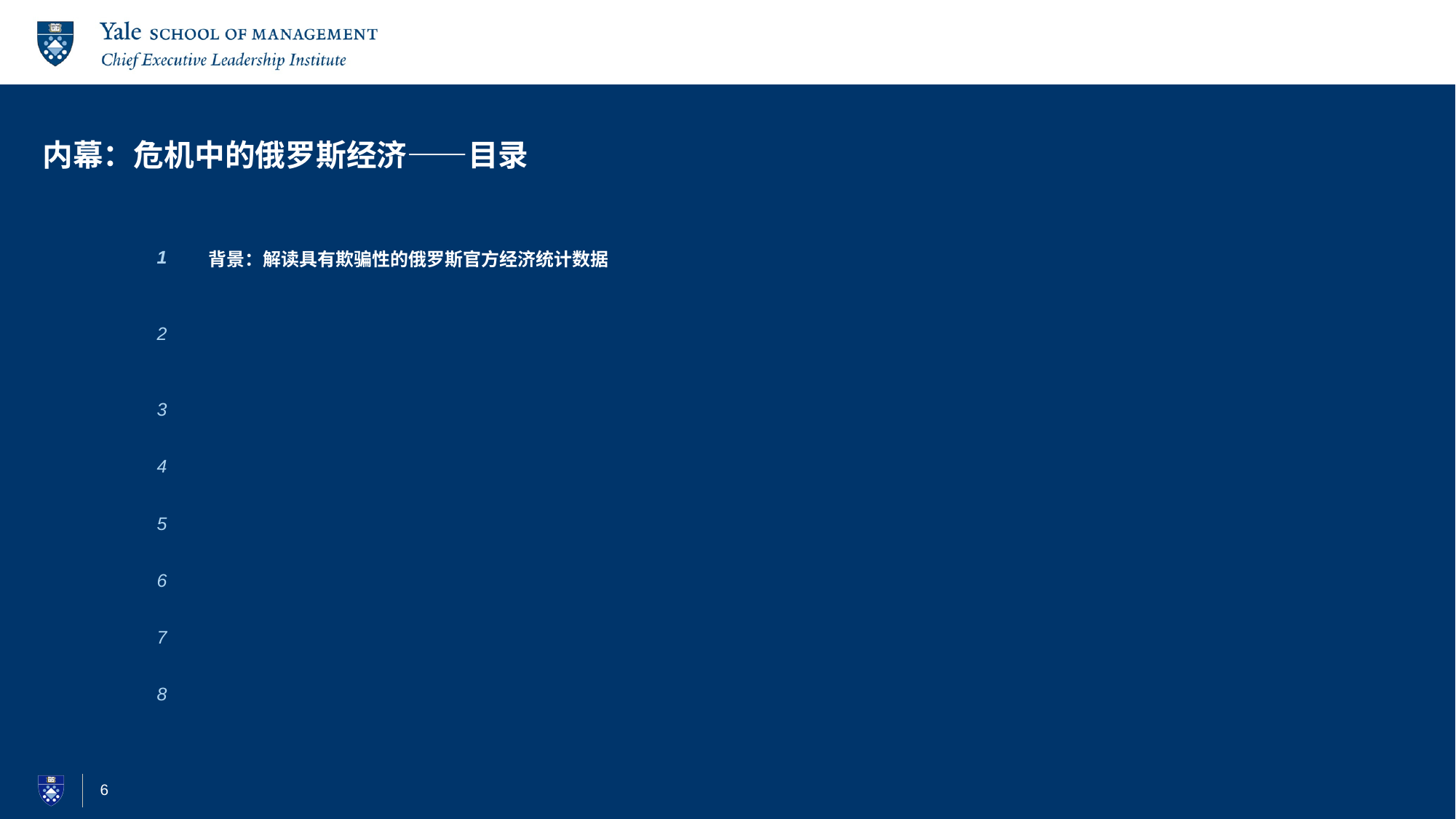

# 内幕：危机中的俄罗斯经济——目录
| 1 | 背景：解读具有欺骗性的俄罗斯官方经济统计数据 |
| --- | --- |
| 2 | 重新评估俄罗斯作为商品出口国的地位：物价上涨掩盖了长期战略定位不可逆转的恶化 |
| 3 | 俄罗斯进口下降表明俄罗斯全球经济关系的不对称弱点 |
| 4 | 俄罗斯国内消费和生产数据疲软表明进口替代不可行 |
| 5 | 企业、资本和人才逃离俄罗斯 |
| 6 | 不可持续的财政和货币刺激以及克里姆林宫的干预掩盖了结构性经济弱点 |
| 7 | 金融市场对实体经济持续疲软的定价，流动性和信贷收缩 |
| 8 | 结论：俄罗斯的经济脆弱性揭示了西方的重要经验教训 |
6